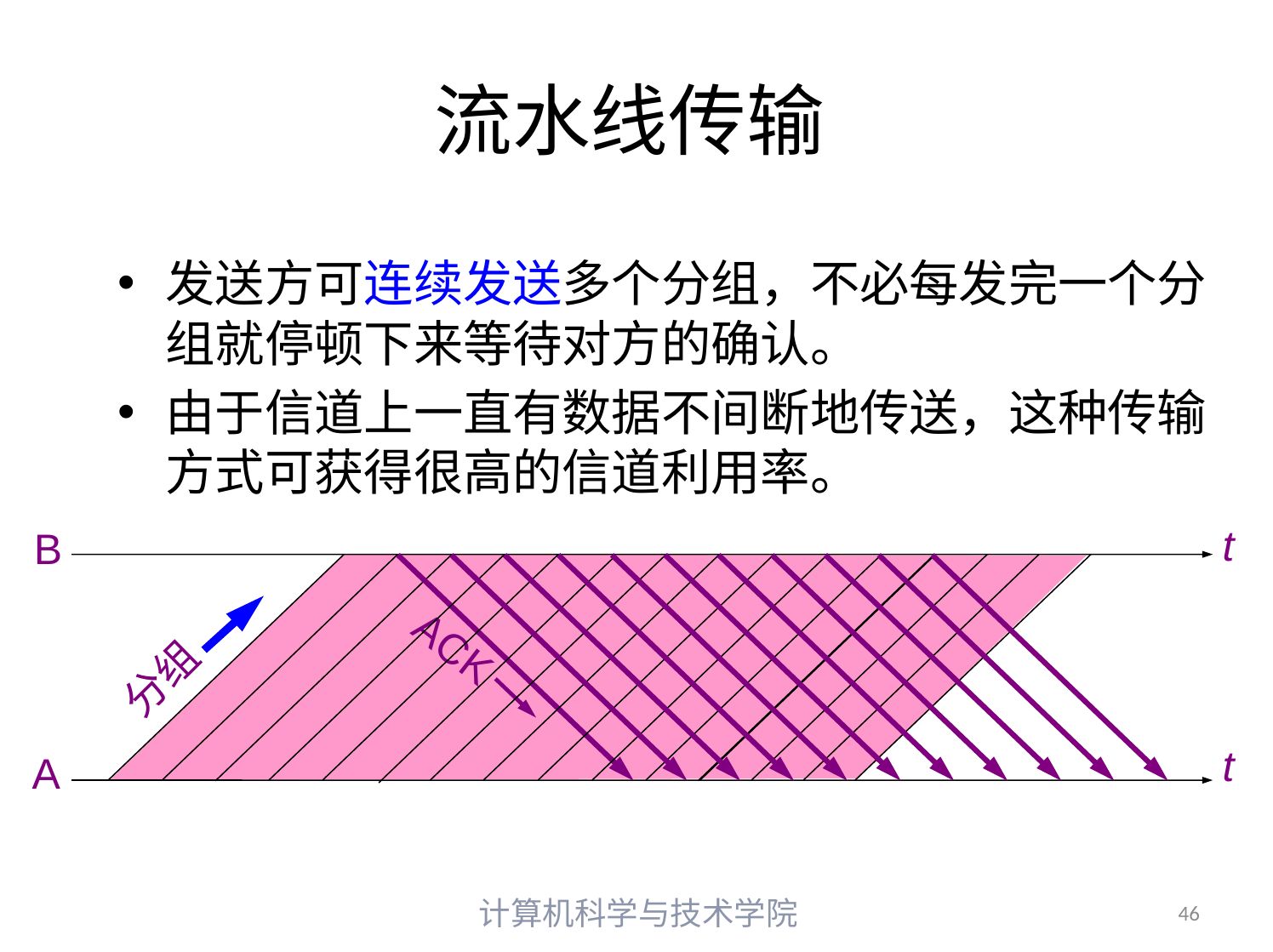

# 流水线传输
发送方可连续发送多个分组，不必每发完一个分组就停顿下来等待对方的确认。
由于信道上一直有数据不间断地传送，这种传输方式可获得很高的信道利用率。
t
B

ACK
分组

t
A

计算机科学与技术学院
46